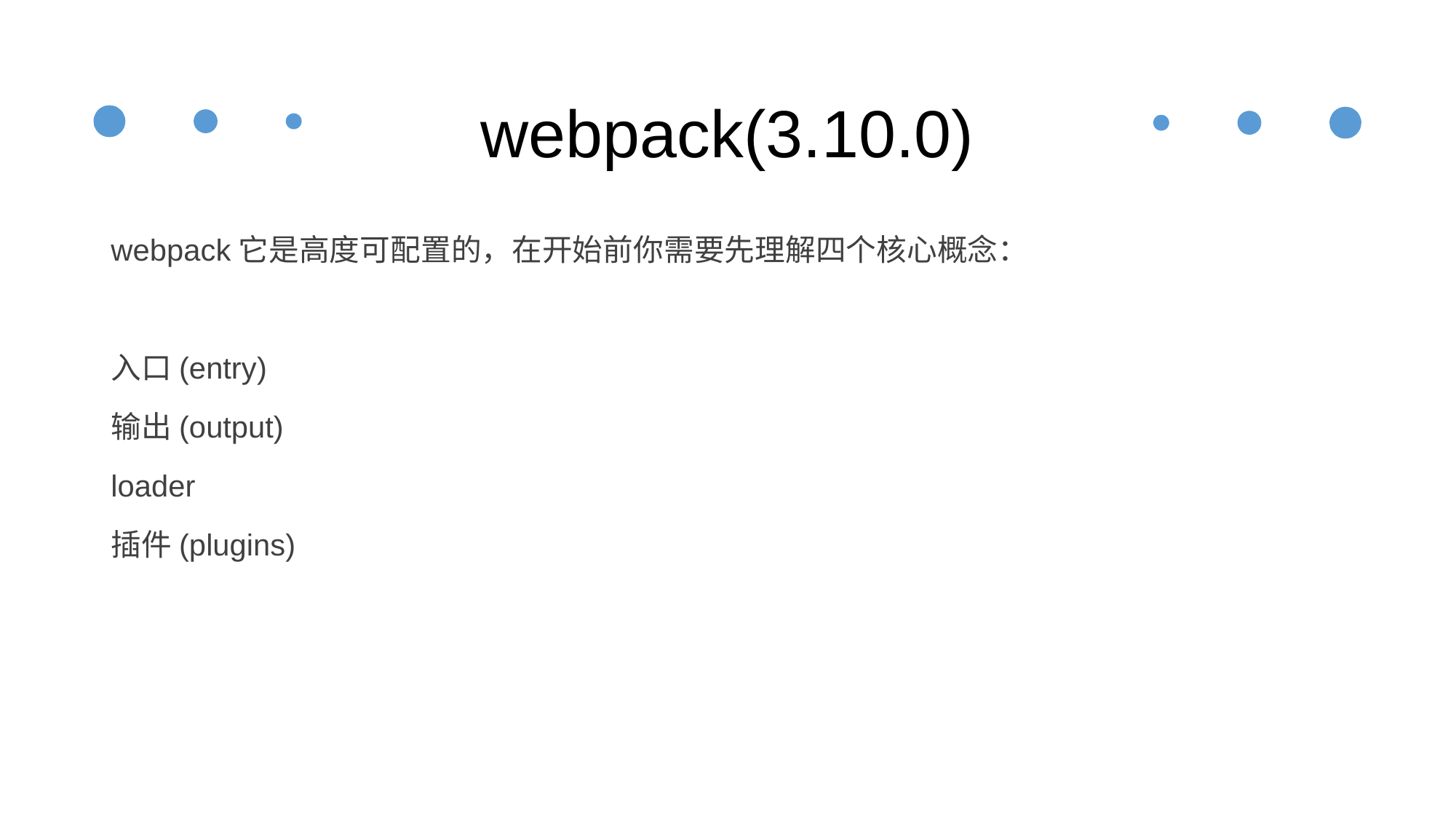

# webpack(3.10.0)
webpack它是高度可配置的，在开始前你需要先理解四个核心概念：

入口(entry)
输出(output)
loader
插件(plugins)